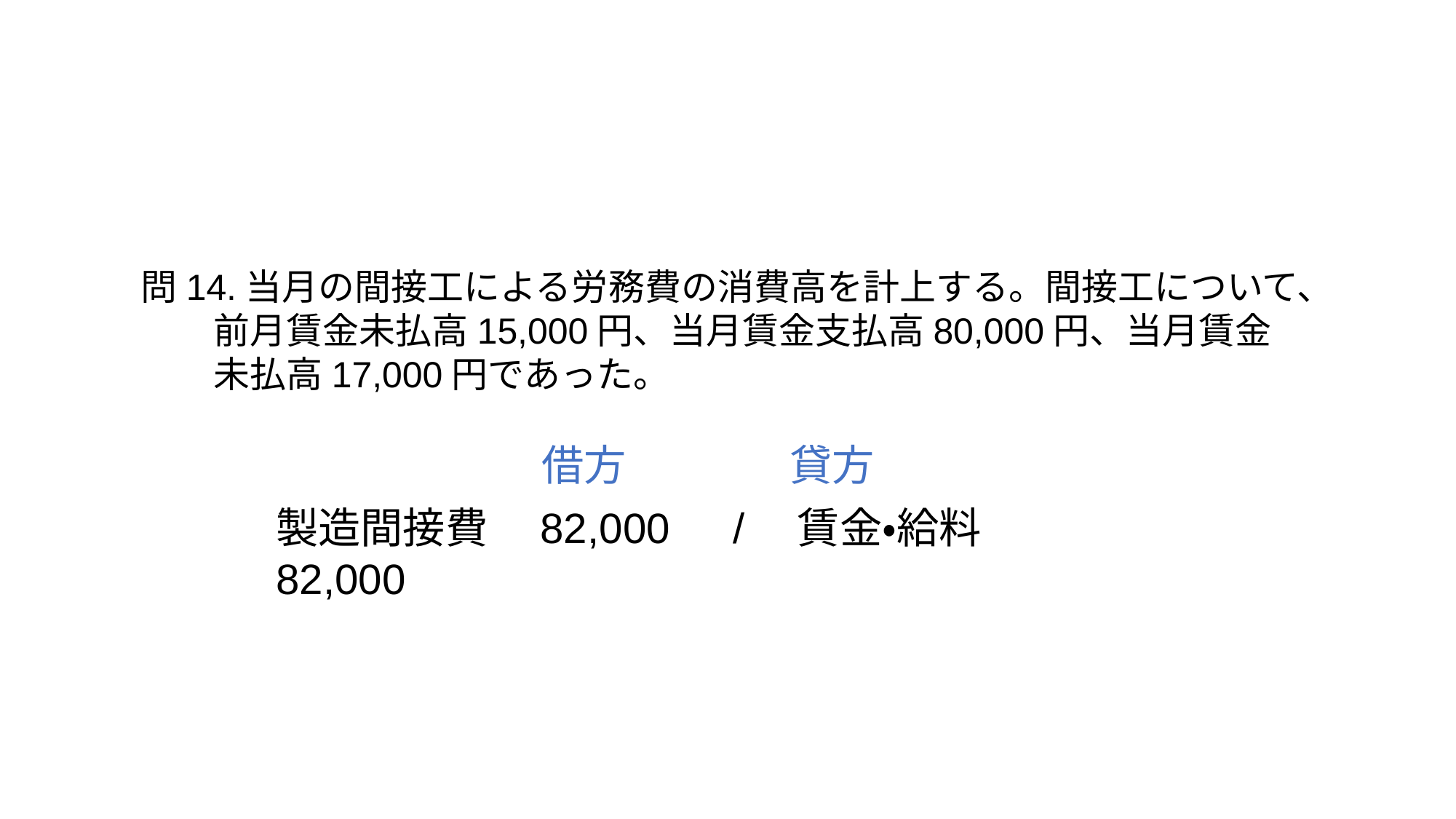

問14.当月の間接工による労務費の消費高を計上する。間接工について、
　　前月賃金未払高15,000円、当月賃金支払高80,000円、当月賃金
　　未払高17,000円であった。
借方
貸方
製造間接費　82,000　/　賃金・給料　82,000